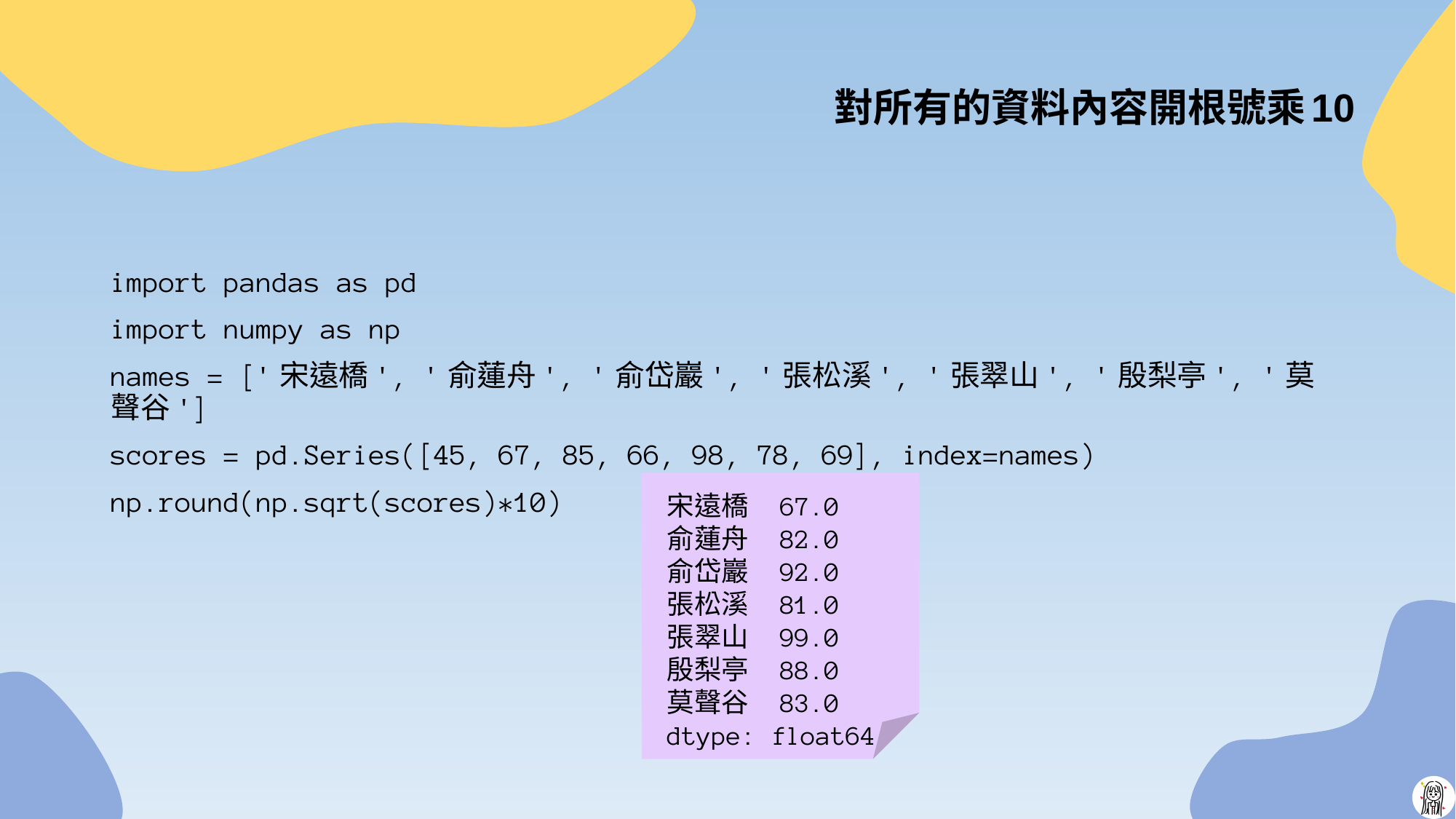

# 對所有的資料內容開根號乘10
import pandas as pd
import numpy as np
names = ['宋遠橋', '俞蓮舟', '俞岱巖', '張松溪', '張翠山', '殷梨亭', '莫聲谷']
scores = pd.Series([45, 67, 85, 66, 98, 78, 69], index=names)
np.round(np.sqrt(scores)*10)

宋遠橋    67.0
俞蓮舟    82.0
俞岱巖    92.0
張松溪    81.0
張翠山    99.0
殷梨亭    88.0
莫聲谷    83.0
dtype: float64
9